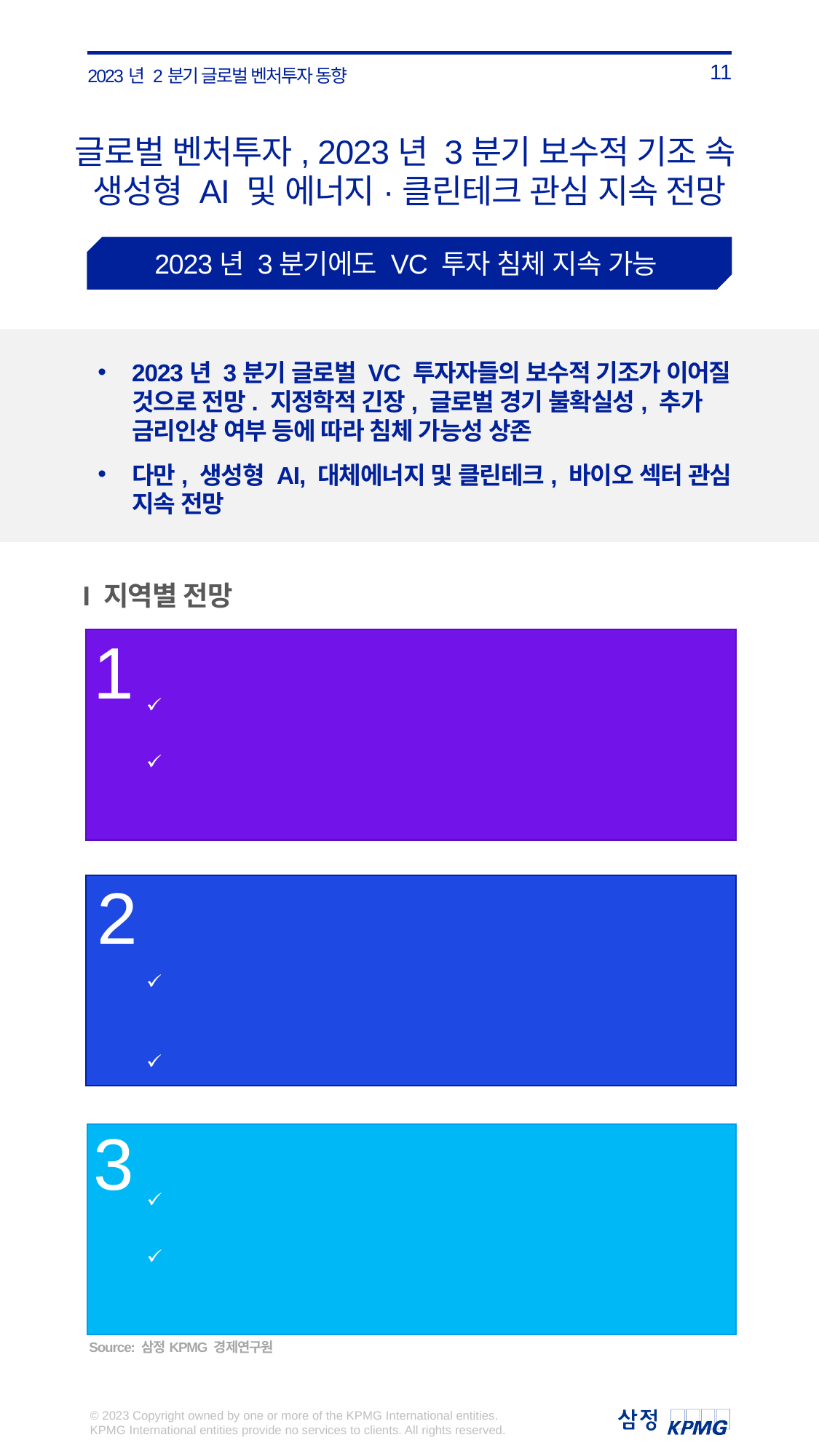

글로벌 벤처투자, 2023년 3분기 보수적 기조 속
생성형 AI 및 에너지·클린테크 관심 지속 전망
2023년 3분기에도 VC 투자 침체 지속 가능
VC 투자 위축세 지속 가운데 AI·에너지·클린테크 등 관심

2023년 3분기 글로벌 VC 투자자들의 보수적 기조가 이어질 것으로 전망. 지정학적 긴장, 글로벌 경기 불확실성, 추가 금리인상 여부 등에 따라 침체 가능성 상존
다만, 생성형 AI, 대체에너지 및 클린테크, 바이오 섹터 관심 지속 전망
I 지역별 전망
1
미주 전역, 보수적 투자 기조 속 대체에너지 등 관심
드라이 파우더 수준 및 금리 인상 중단으로 시장 불확실성 감소 시, VC 등의 활동 회복 가능
AI 등을 중심으로 대형 투자가 이루어질 수 있으며, 성숙 단계의 스타트업 투자가 주목받을 수 있음. 대체에너지, B2B 솔루션 제공, 헬스케어 및 바이오 섹터를 비롯해 미국 전기차 및 배터리 부문 주목

2
유럽, 투자 위축 속 클린테크·핀테크에 대한 선별적 투자
유럽 경기 회복이 제약되면서 LP(Limited Partner, 개인·기관투자자를 포함한 유한책임투자자)들의 보수적 투자 기조 및 출구 전략이 제한되는 상황 지속 전망
그러나, 대체에너지 및 클린테크 섹터 등에서 수익성을 확보한 기업에 투자 확대 가능

3
아시아·태평양, 중국과 일본의 회복 가능성 고려
하반기, 홍콩(SAR)을 중심으로 기술기업 IPO 활성화 정책을 본격화하는 만큼, 투자 확대 가능성 상존
일본의 경우, 외국인 투자 유치를 위한 벤처펀드 규제 완화가 추진 중으로 2023년 3분기 시행될 가능성

Source: 삼정KPMG 경제연구원